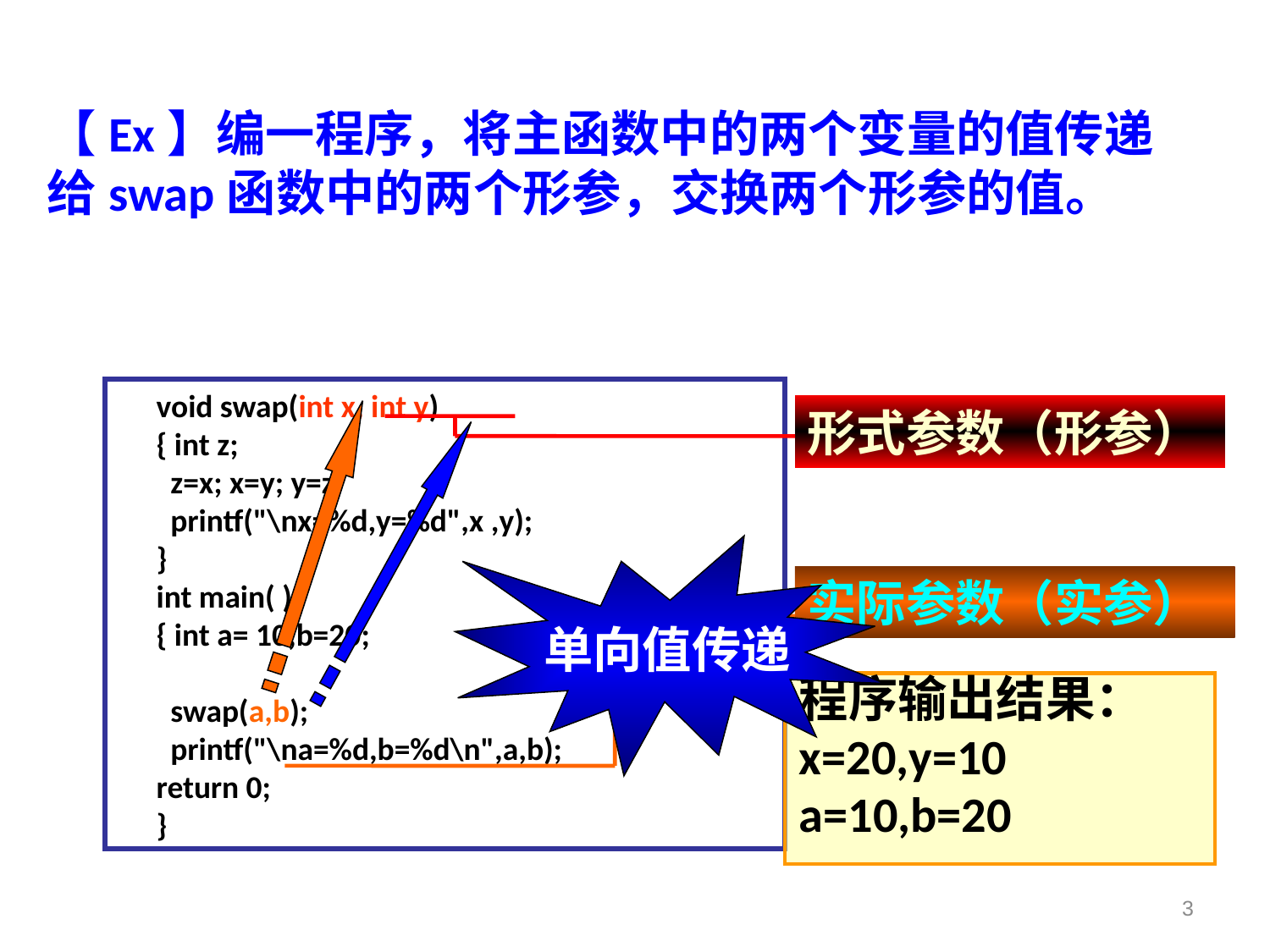

【Ex】编一程序，将主函数中的两个变量的值传递给swap函数中的两个形参，交换两个形参的值。
void swap(int x, int y)
{ int z;
  z=x; x=y; y=z;
  printf("\nx=%d,y=%d",x ,y);
}
int main( )
{ int a= 10,b=20;

  swap(a,b);
  printf("\na=%d,b=%d\n",a,b);
return 0;
}
形式参数（形参）

单向值传递

实际参数（实参）

程序输出结果：
x=20,y=10
a=10,b=20
3